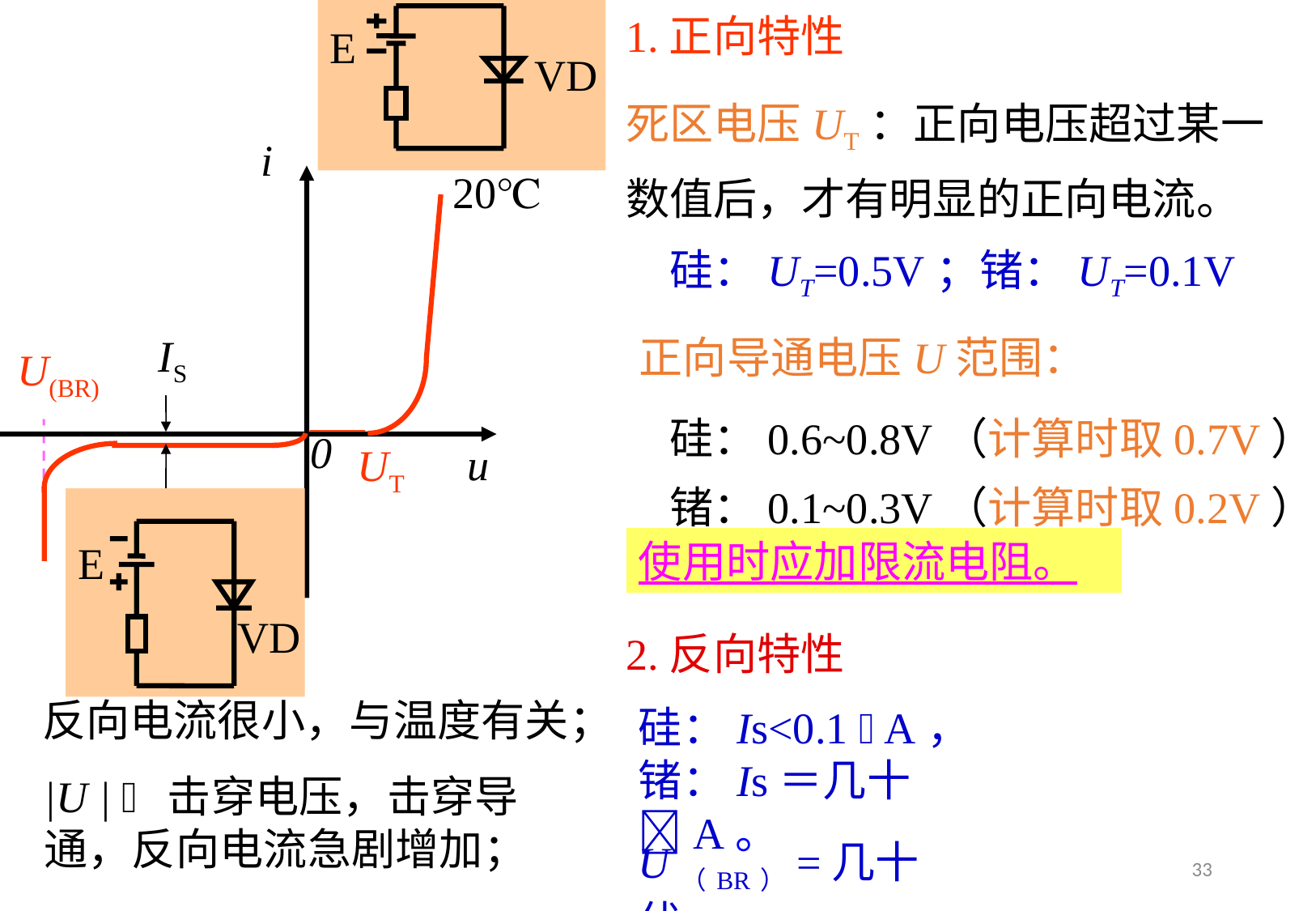

E

VD
1.正向特性
死区电压UT：正向电压超过某一数值后，才有明显的正向电流。
i
20℃

IS
U(BR)

0

u
UT

硅：UT=0.5V；锗：UT=0.1V
正向导通电压U范围：
硅：0.6~0.8V（计算时取0.7V）
锗：0.1~0.3V（计算时取0.2V）

E

VD

使用时应加限流电阻。
2.反向特性
反向电流很小，与温度有关；
硅：Is<0.1 μA，
锗：Is＝几十μA。
|U | ≥击穿电压，击穿导通，反向电流急剧增加；
U（BR）=几十伏
33